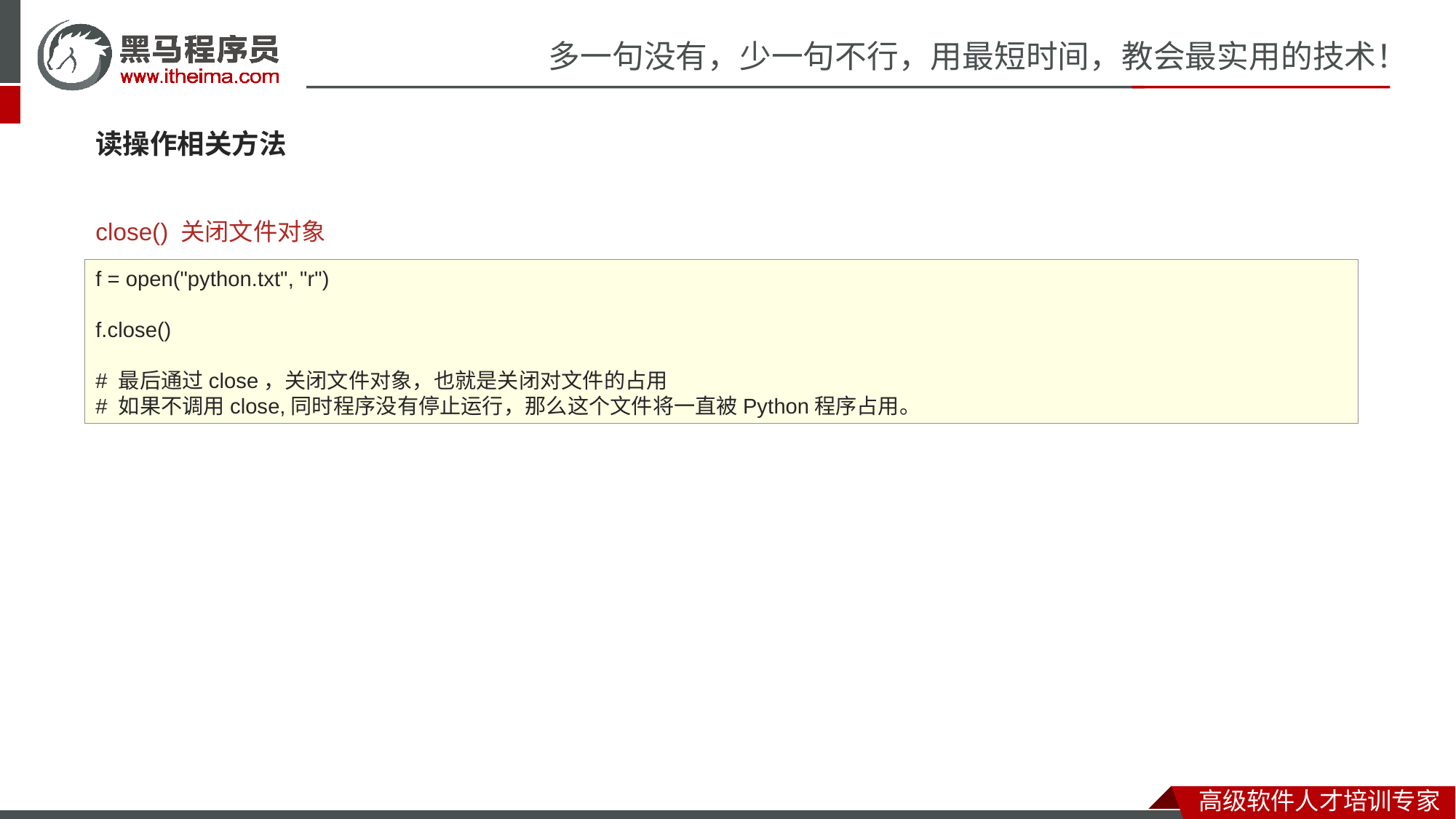

读操作相关方法
close() 关闭文件对象
f = open("python.txt", "r")

f.close()

# 最后通过close，关闭文件对象，也就是关闭对文件的占用
# 如果不调用close,同时程序没有停止运行，那么这个文件将一直被Python程序占用。